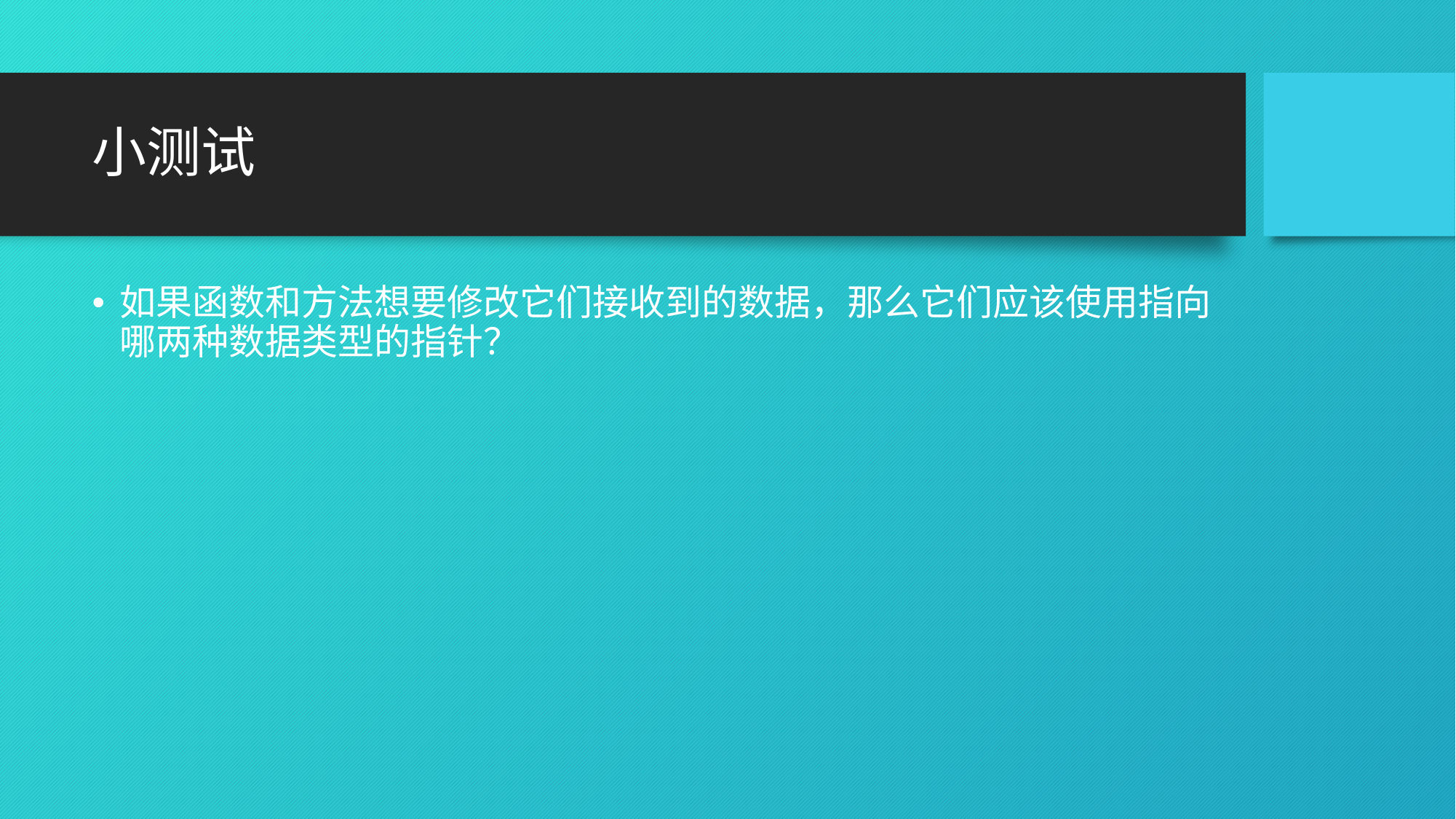

# 小测试
如果函数和方法想要修改它们接收到的数据，那么它们应该使用指向哪两种数据类型的指针？